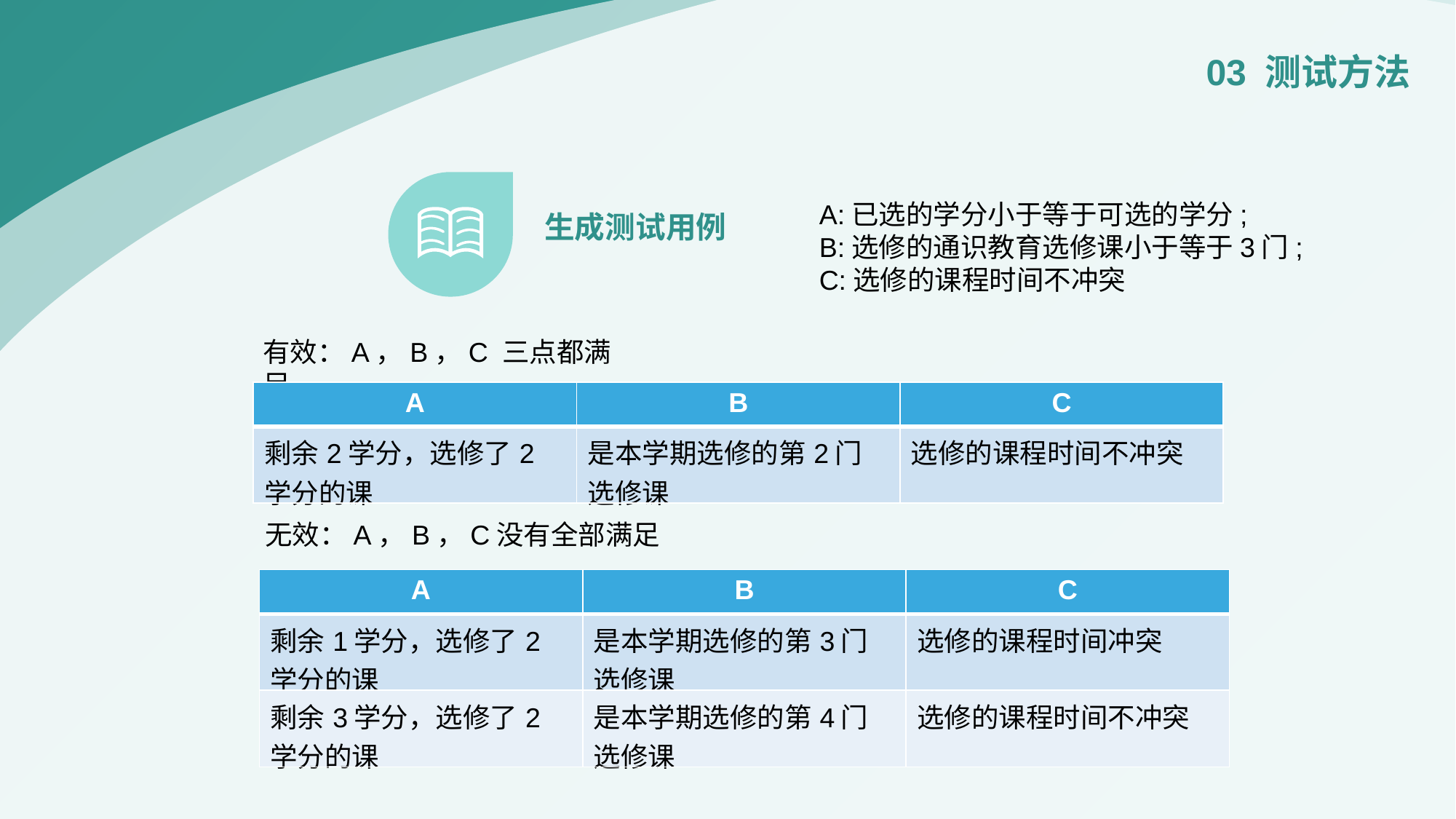

03 测试方法

生成测试用例
A:已选的学分小于等于可选的学分;
B:选修的通识教育选修课小于等于3门;
C:选修的课程时间不冲突

有效：A，B，C 三点都满足
| A | B | C |
| --- | --- | --- |
| 剩余2学分，选修了2学分的课 | 是本学期选修的第2门选修课 | 选修的课程时间不冲突 |
无效：A，B，C没有全部满足
| A | B | C |
| --- | --- | --- |
| 剩余1学分，选修了2学分的课 | 是本学期选修的第3门选修课 | 选修的课程时间冲突 |
| 剩余3学分，选修了2学分的课 | 是本学期选修的第4门选修课 | 选修的课程时间不冲突 |